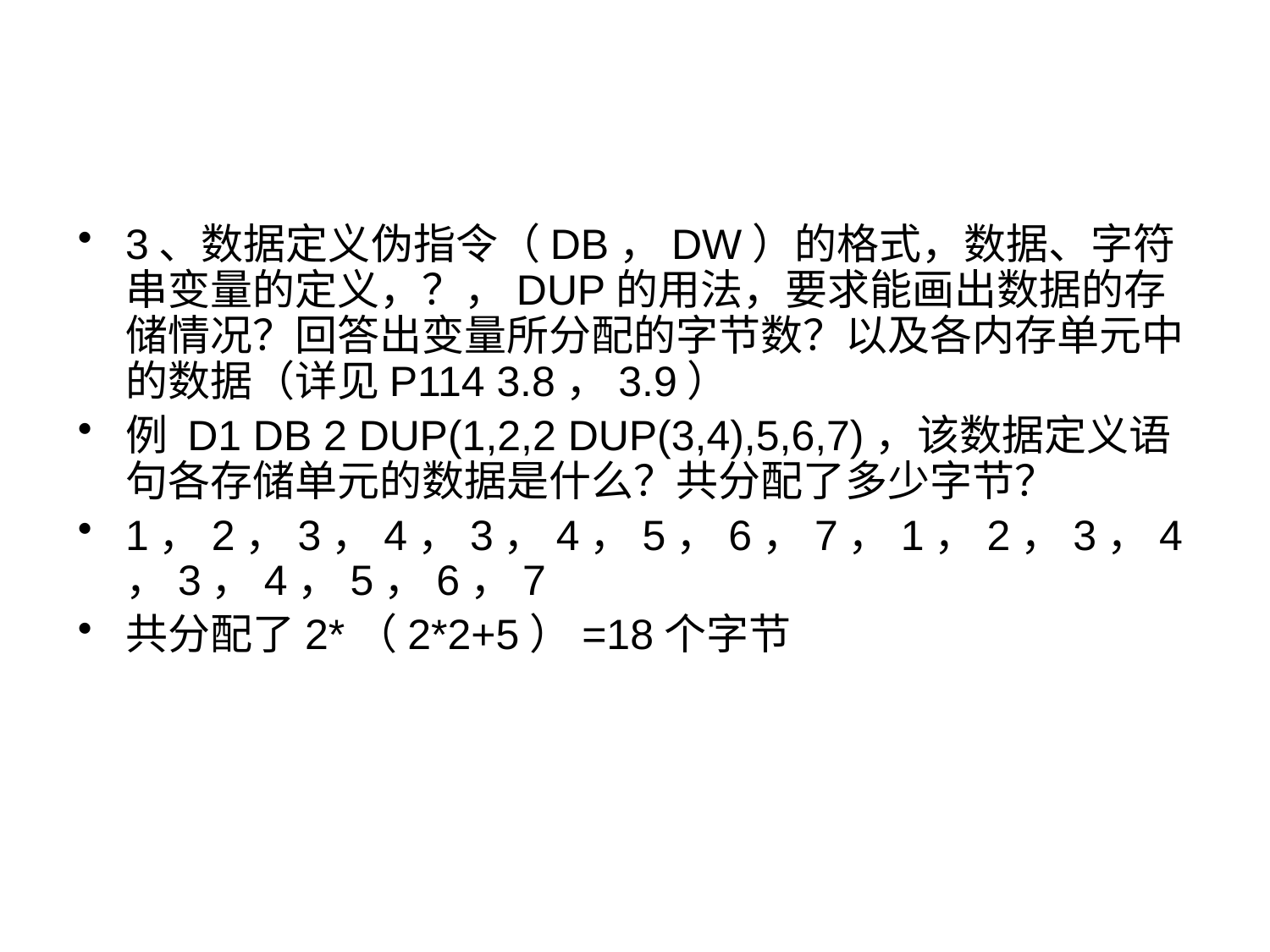

#
3、数据定义伪指令（DB，DW）的格式，数据、字符串变量的定义，？，DUP的用法，要求能画出数据的存储情况？回答出变量所分配的字节数？以及各内存单元中的数据（详见P114 3.8，3.9）
例 D1 DB 2 DUP(1,2,2 DUP(3,4),5,6,7)，该数据定义语句各存储单元的数据是什么？共分配了多少字节？
1，2，3，4，3，4，5，6，7，1，2，3，4，3，4，5，6，7
共分配了2*（2*2+5）=18个字节